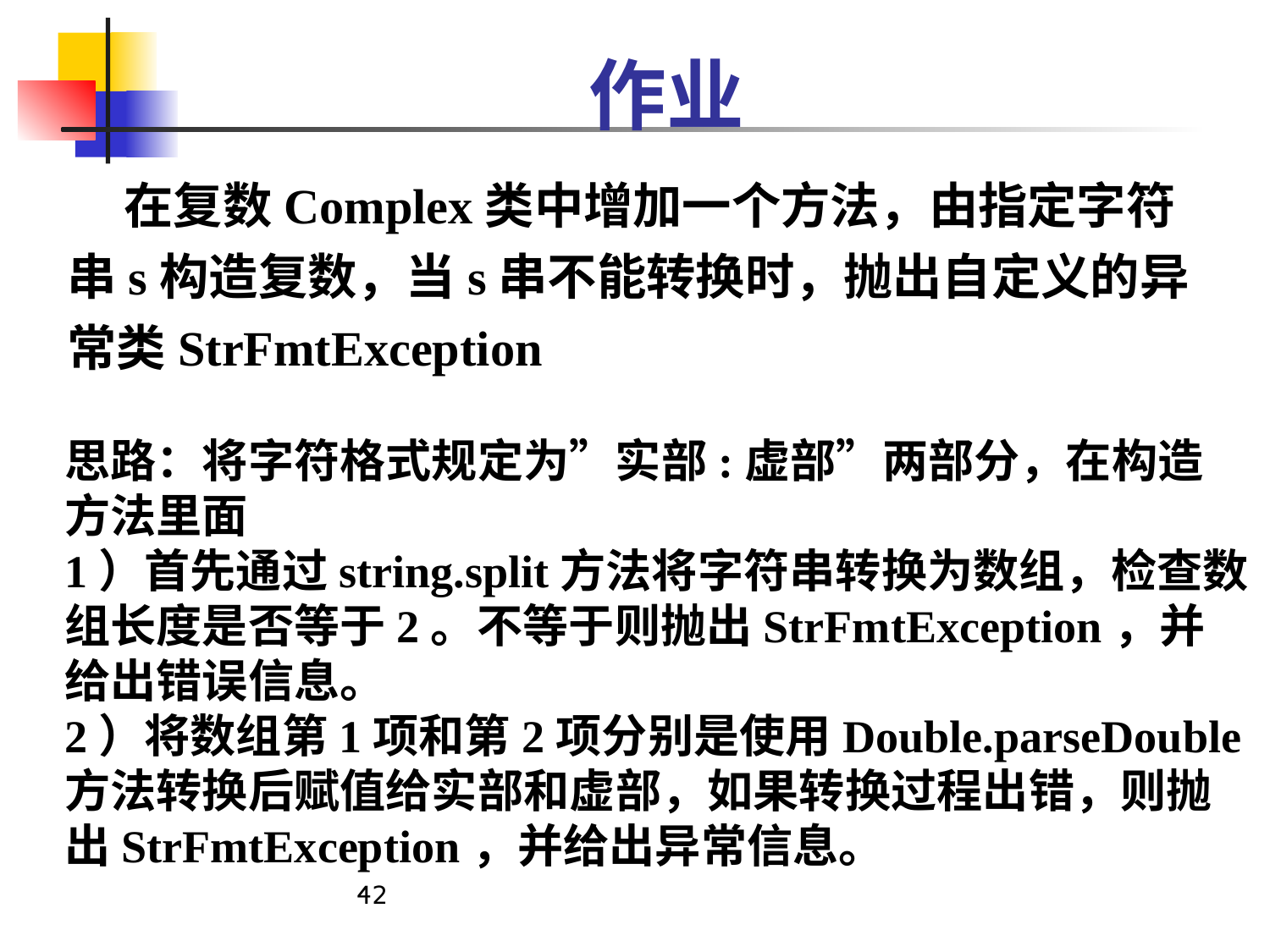

# 作业
    在复数Complex类中增加一个方法，由指定字符串s构造复数，当s串不能转换时，抛出自定义的异常类StrFmtException
思路：将字符格式规定为”实部:虚部”两部分，在构造方法里面
1）首先通过string.split方法将字符串转换为数组，检查数组长度是否等于2。不等于则抛出StrFmtException，并给出错误信息。
2）将数组第1项和第2项分别是使用Double.parseDouble方法转换后赋值给实部和虚部，如果转换过程出错，则抛出StrFmtException，并给出异常信息。
42